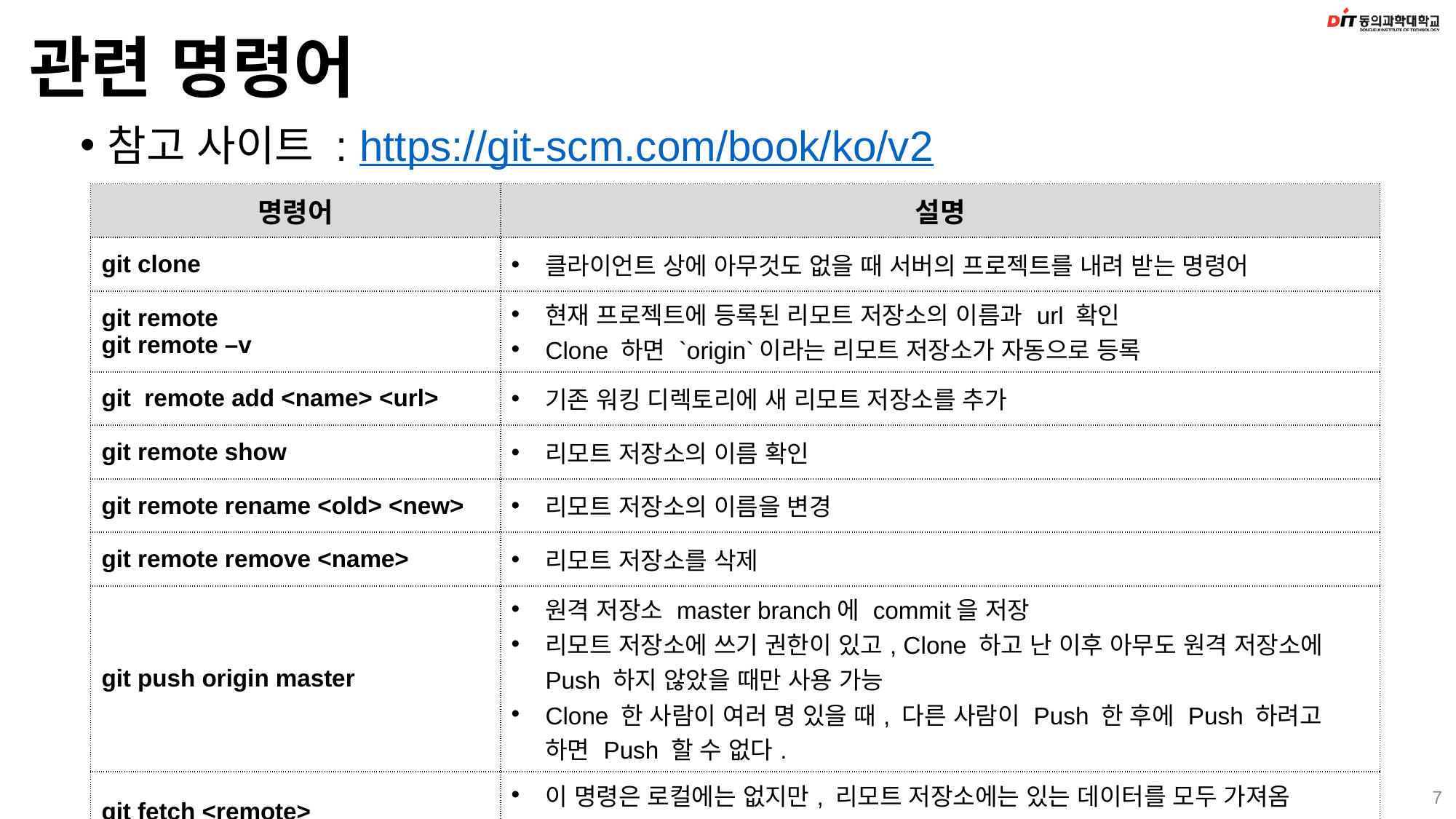

# 관련 명령어
참고 사이트 : https://git-scm.com/book/ko/v2

| 명령어 | 설명 |
| --- | --- |
| git clone | 클라이언트 상에 아무것도 없을 때 서버의 프로젝트를 내려 받는 명령어 |
| git remote git remote –v | 현재 프로젝트에 등록된 리모트 저장소의 이름과 url 확인 Clone 하면 `origin`이라는 리모트 저장소가 자동으로 등록 |
| git remote add <name> <url> | 기존 워킹 디렉토리에 새 리모트 저장소를 추가 |
| git remote show | 리모트 저장소의 이름 확인 |
| git remote rename <old> <new> | 리모트 저장소의 이름을 변경 |
| git remote remove <name> | 리모트 저장소를 삭제 |
| git push origin master | 원격 저장소 master branch에 commit을 저장 리모트 저장소에 쓰기 권한이 있고, Clone 하고 난 이후 아무도 원격 저장소에 Push 하지 않았을 때만 사용 가능 Clone 한 사람이 여러 명 있을 때, 다른 사람이 Push 한 후에 Push 하려고 하면 Push 할 수 없다. |
| git fetch <remote> | 이 명령은 로컬에는 없지만, 리모트 저장소에는 있는 데이터를 모두 가져옴 자동으로 merge 하지는 않음 |
7